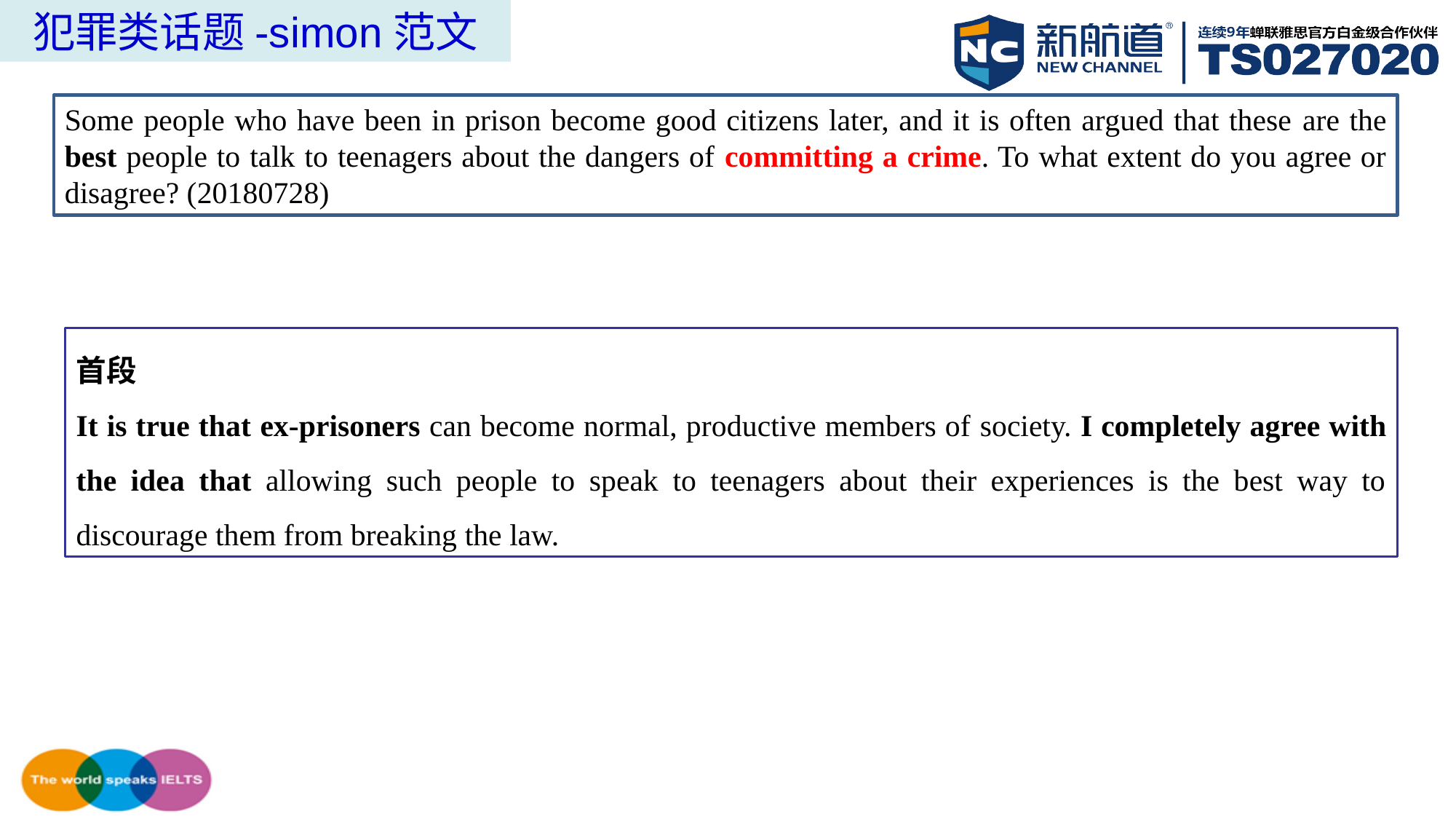

犯罪类话题-simon范文
Some people who have been in prison become good citizens later, and it is often argued that these are the best people to talk to teenagers about the dangers of committing a crime. To what extent do you agree or disagree? (20180728)
首段
It is true that ex-prisoners can become normal, productive members of society. I completely agree with the idea that allowing such people to speak to teenagers about their experiences is the best way to discourage them from breaking the law.